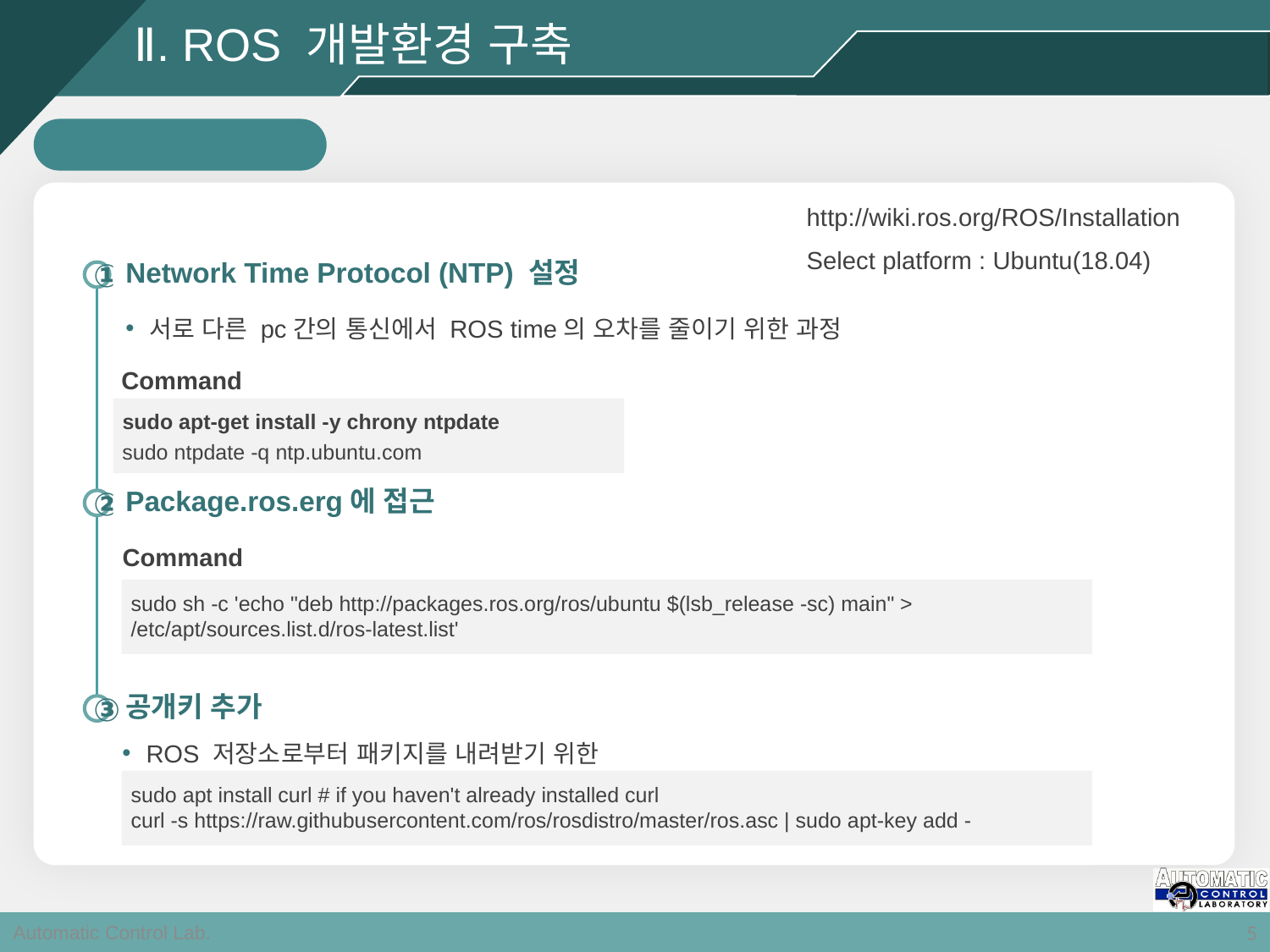

# Ⅱ. ROS 개발환경 구축
ROS 설치 절차

http://wiki.ros.org/ROS/Installation
Select platform : Ubuntu(18.04)
Network Time Protocol (NTP) 설정
①

서로 다른 pc간의 통신에서 ROS time의 오차를 줄이기 위한 과정
Command

sudo apt-get install -y chrony ntpdate
sudo ntpdate -q ntp.ubuntu.com
Package.ros.erg에 접근
②
Command

sudo sh -c 'echo "deb http://packages.ros.org/ros/ubuntu $(lsb_release -sc) main" > /etc/apt/sources.list.d/ros-latest.list'
공개키 추가
③
ROS 저장소로부터 패키지를 내려받기 위한 과정

sudo apt install curl # if you haven't already installed curl
curl -s https://raw.githubusercontent.com/ros/rosdistro/master/ros.asc | sudo apt-key add -
5
Automatic Control Lab.